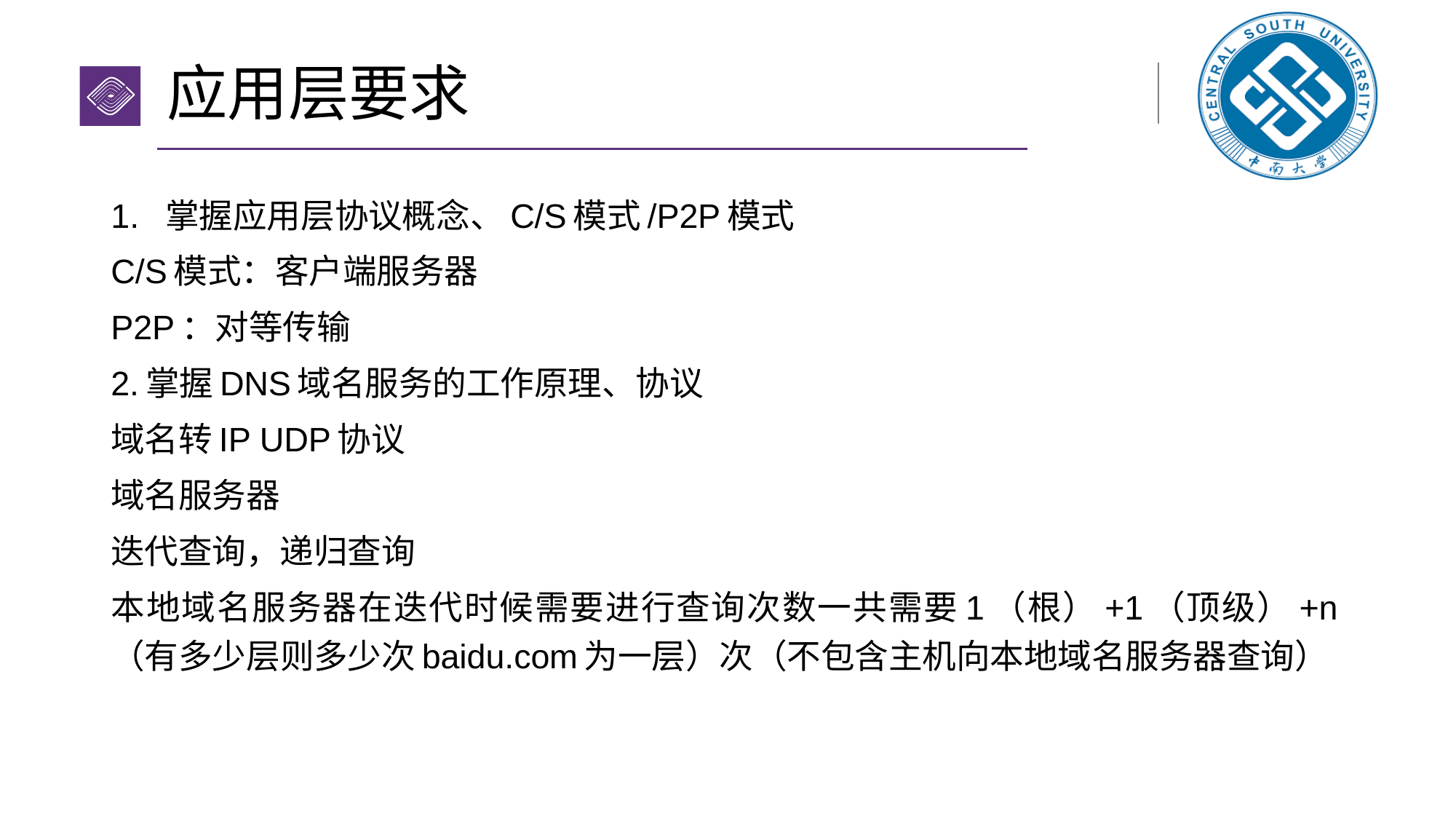

# 应用层要求
掌握应用层协议概念、C/S模式/P2P模式
C/S模式：客户端服务器
P2P：对等传输
2.掌握DNS域名服务的工作原理、协议
域名转IP UDP协议
域名服务器
迭代查询，递归查询
本地域名服务器在迭代时候需要进行查询次数一共需要1（根）+1（顶级）+n（有多少层则多少次baidu.com为一层）次（不包含主机向本地域名服务器查询）
24